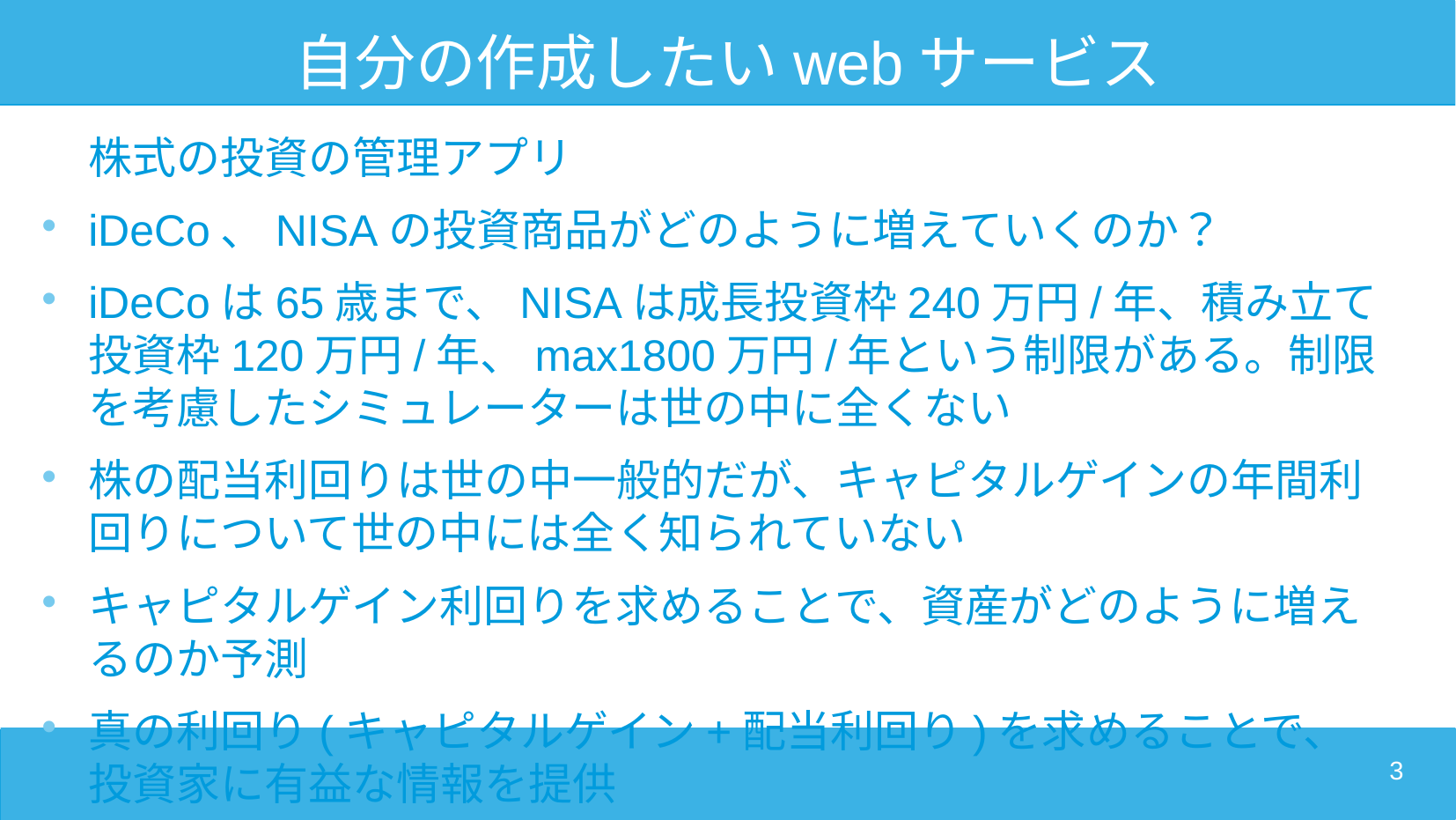

# 自分の作成したいwebサービス
株式の投資の管理アプリ
iDeCo、NISAの投資商品がどのように増えていくのか？
iDeCoは65歳まで、NISAは成長投資枠240万円/年、積み立て投資枠120万円/年、max1800万円/年という制限がある。制限を考慮したシミュレーターは世の中に全くない
株の配当利回りは世の中一般的だが、キャピタルゲインの年間利回りについて世の中には全く知られていない
キャピタルゲイン利回りを求めることで、資産がどのように増えるのか予測
真の利回り(キャピタルゲイン+配当利回り)を求めることで、投資家に有益な情報を提供
3